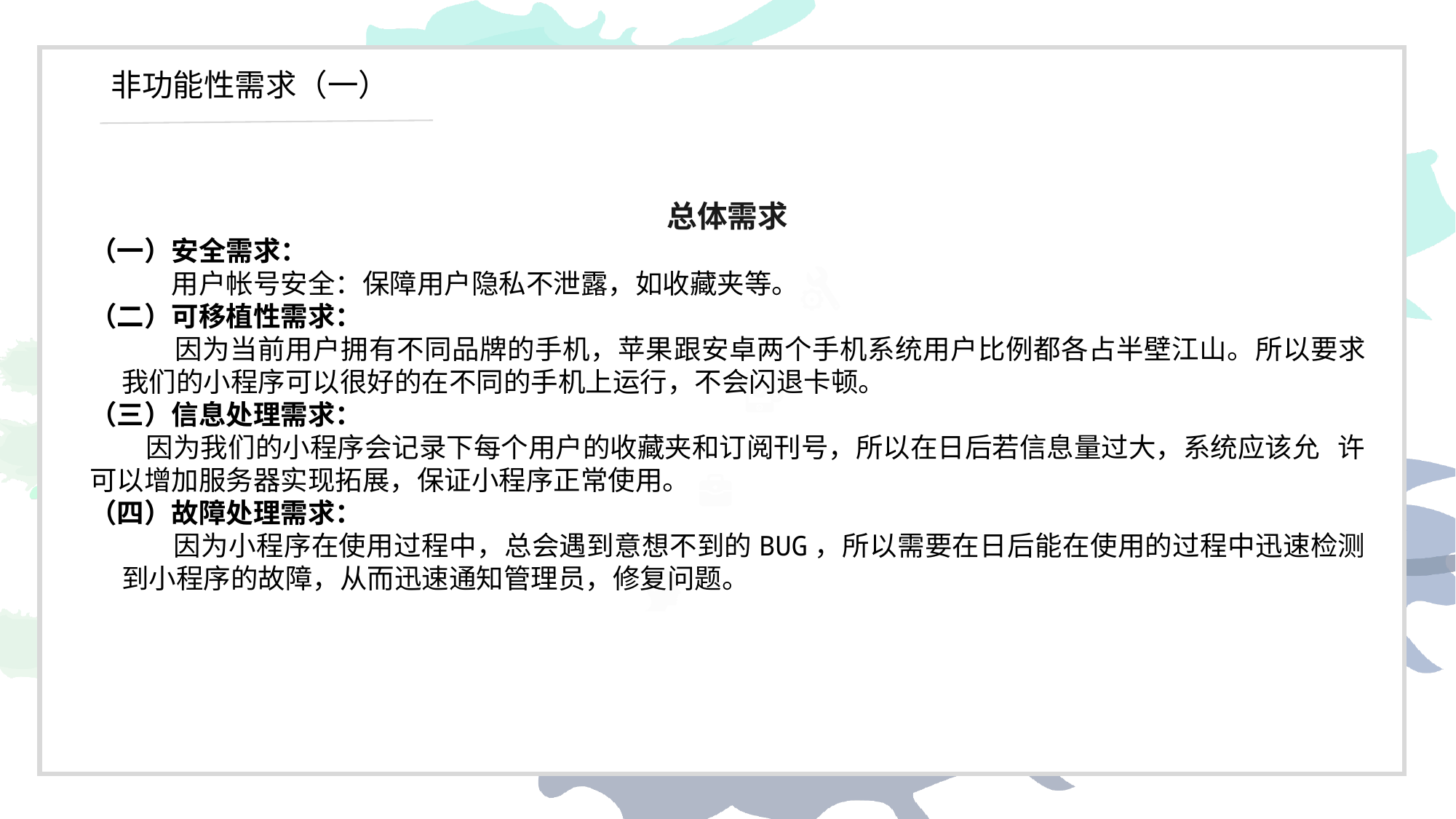

# 非功能性需求（一）

总体需求
（一）安全需求：
       用户帐号安全：保障用户隐私不泄露，如收藏夹等。
（二）可移植性需求：
       因为当前用户拥有不同品牌的手机，苹果跟安卓两个手机系统用户比例都各占半壁江山。所以要求我们的小程序可以很好的在不同的手机上运行，不会闪退卡顿。
（三）信息处理需求：
        因为我们的小程序会记录下每个用户的收藏夹和订阅刊号，所以在日后若信息量过大，系统应该允   许可以增加服务器实现拓展，保证小程序正常使用。
（四）故障处理需求：
       因为小程序在使用过程中，总会遇到意想不到的BUG，所以需要在日后能在使用的过程中迅速检测到小程序的故障，从而迅速通知管理员，修复问题。

  TEXT   HERE
  TEXT   HERE

  TEXT   HERE